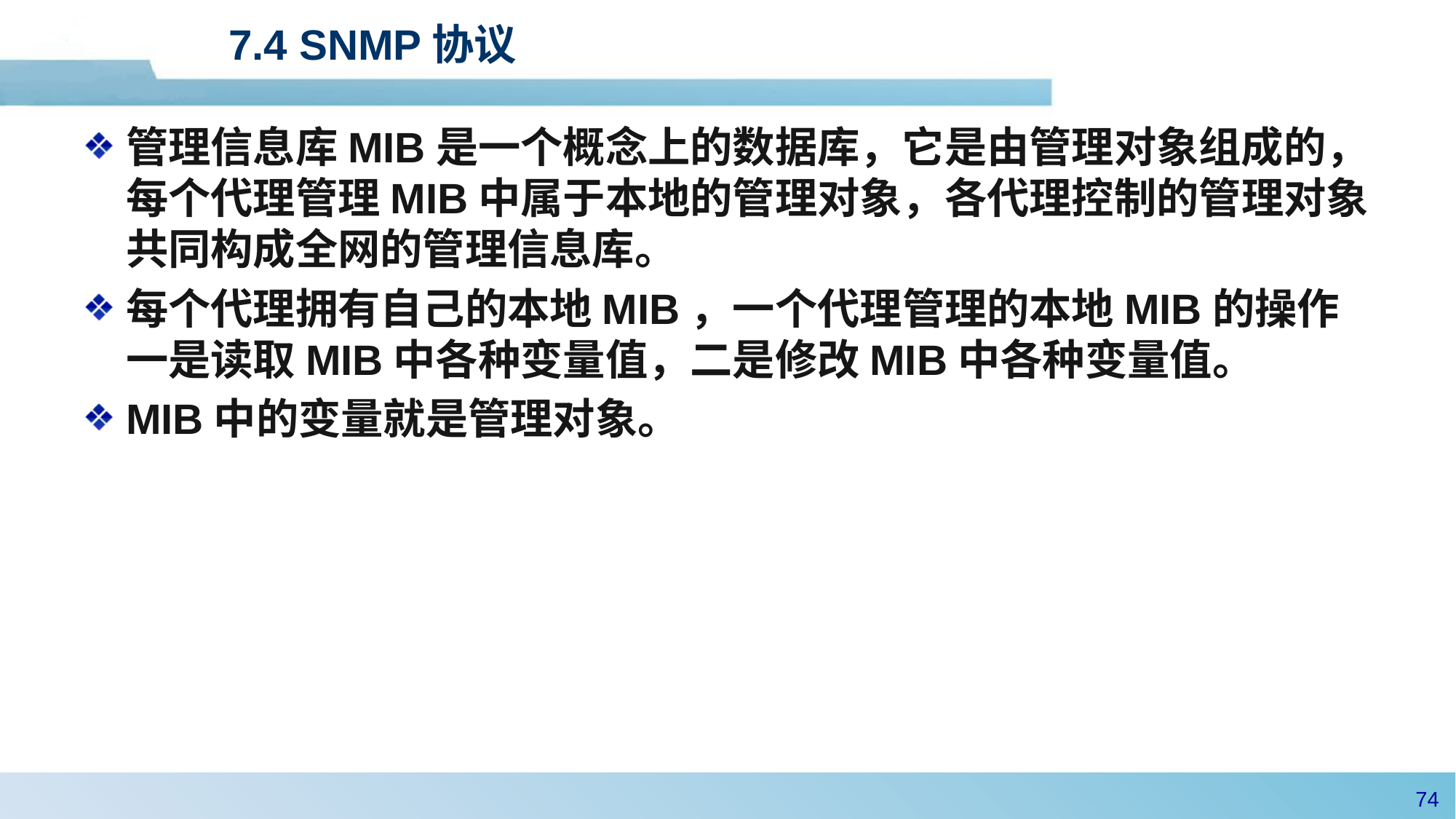

# 7.4 SNMP协议
管理信息库MIB是一个概念上的数据库，它是由管理对象组成的，每个代理管理MIB中属于本地的管理对象，各代理控制的管理对象共同构成全网的管理信息库。
每个代理拥有自己的本地MIB，一个代理管理的本地MIB的操作一是读取MIB中各种变量值，二是修改MIB中各种变量值。
MIB中的变量就是管理对象。
74